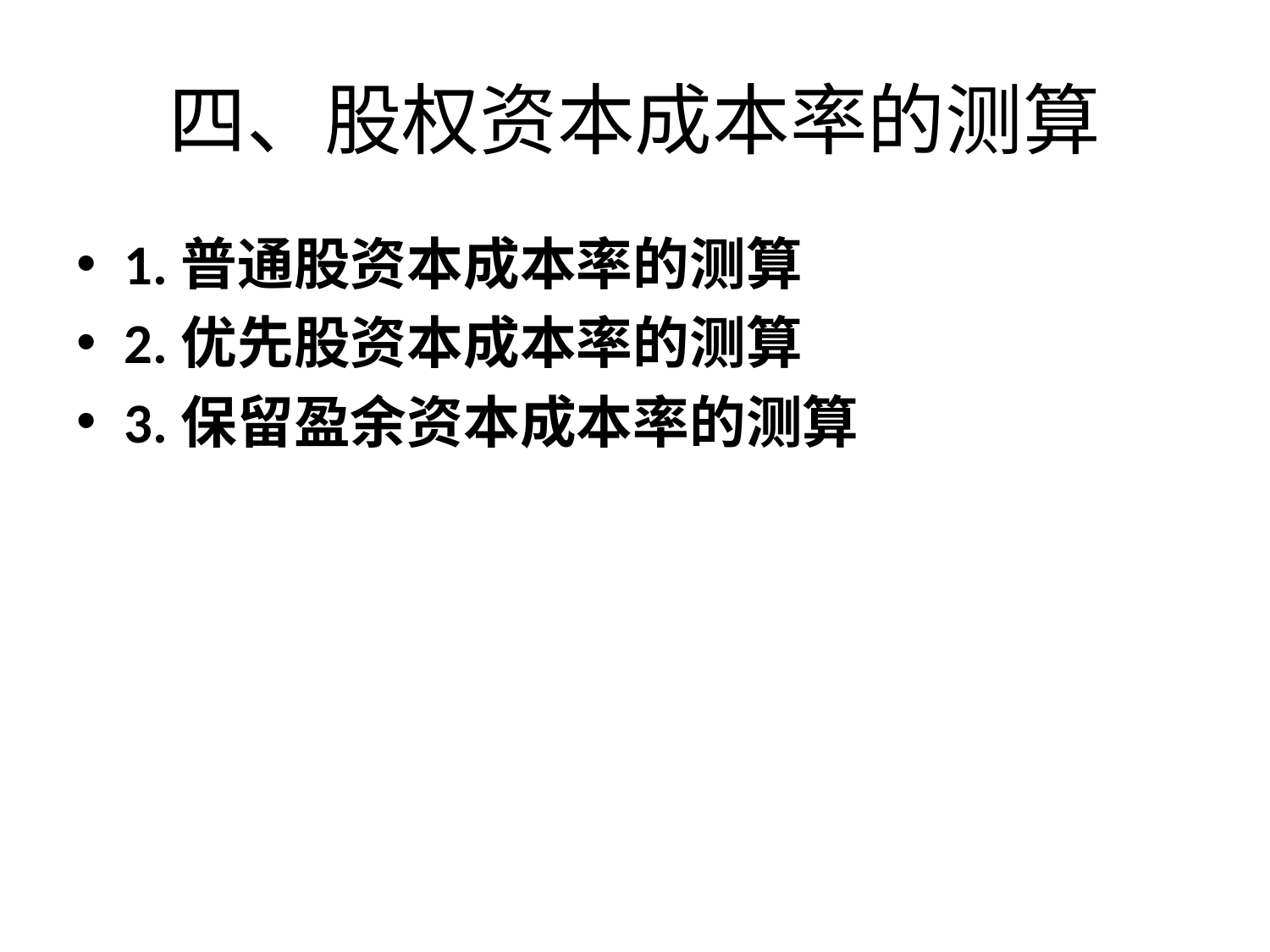

四、股权资本成本率的测算
1.普通股资本成本率的测算
2.优先股资本成本率的测算
3.保留盈余资本成本率的测算